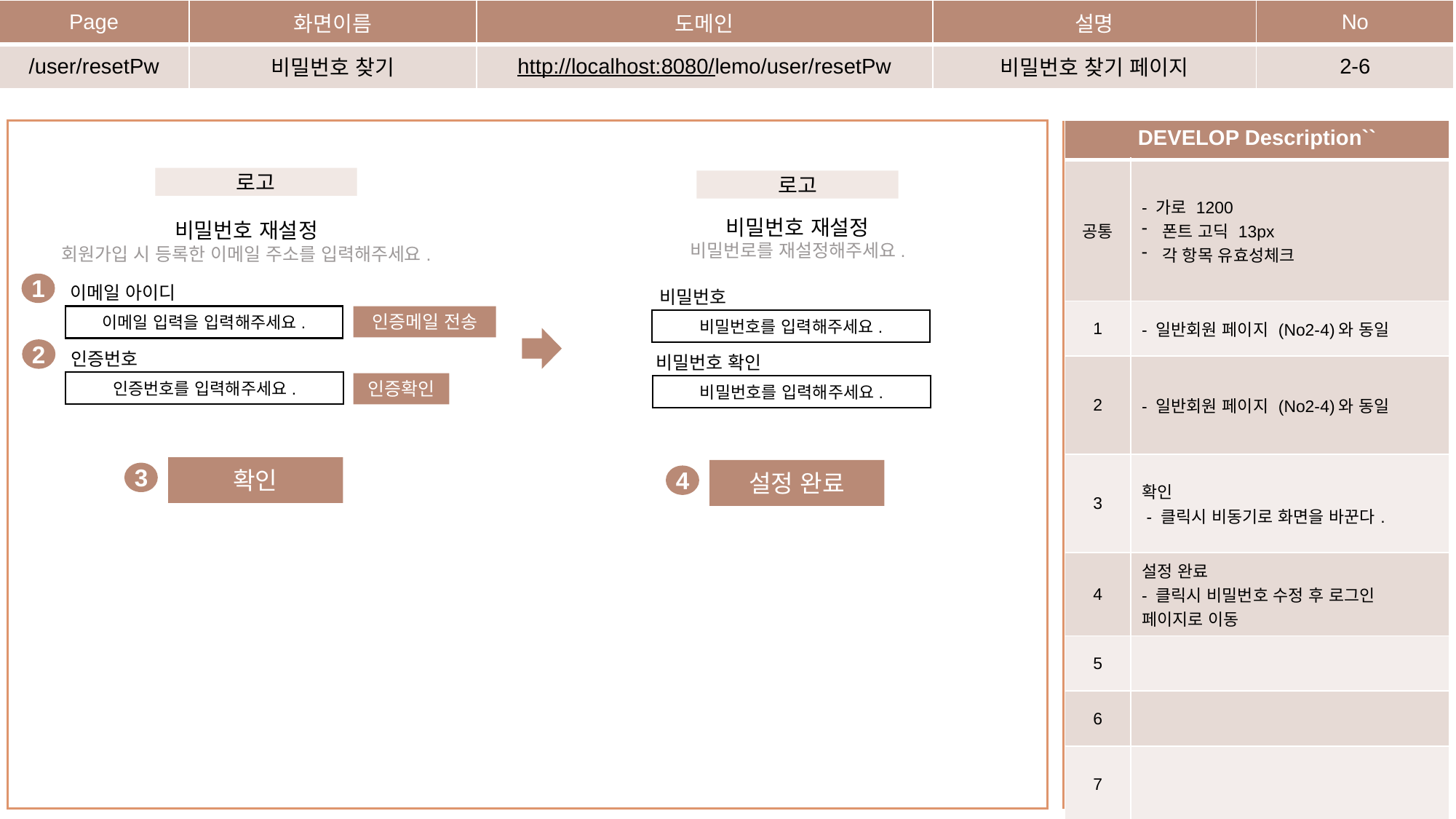

| Page | 화면이름 | 도메인 | 설명 | No |
| --- | --- | --- | --- | --- |
| /user/resetPw | 비밀번호 찾기 | http://localhost:8080/lemo/user/resetPw | 비밀번호 찾기 페이지 | 2-6 |

| DEVELOP Description`` |  |
| --- | --- |
| 공통 | - 가로 1200 폰트 고딕 13px 각 항목 유효성체크 |
| 1 | - 일반회원 페이지 (No2-4)와 동일 |
| 2 | - 일반회원 페이지 (No2-4)와 동일 |
| 3 | 확인 - 클릭시 비동기로 화면을 바꾼다. |
| 4 | 설정 완료 - 클릭시 비밀번호 수정 후 로그인 페이지로 이동 |
| 5 |  |
| 6 |  |
| 7 |  |

로고
로고
비밀번호 재설정
비밀번로를 재설정해주세요.
비밀번호 재설정
회원가입 시 등록한 이메일 주소를 입력해주세요.
1

이메일 아이디
비밀번호
이메일 입력을 입력해주세요.
인증메일 전송
비밀번호를 입력해주세요.

2

인증번호
비밀번호 확인
인증번호를 입력해주세요.
인증확인
비밀번호를 입력해주세요.
3
확인
4
설정 완료